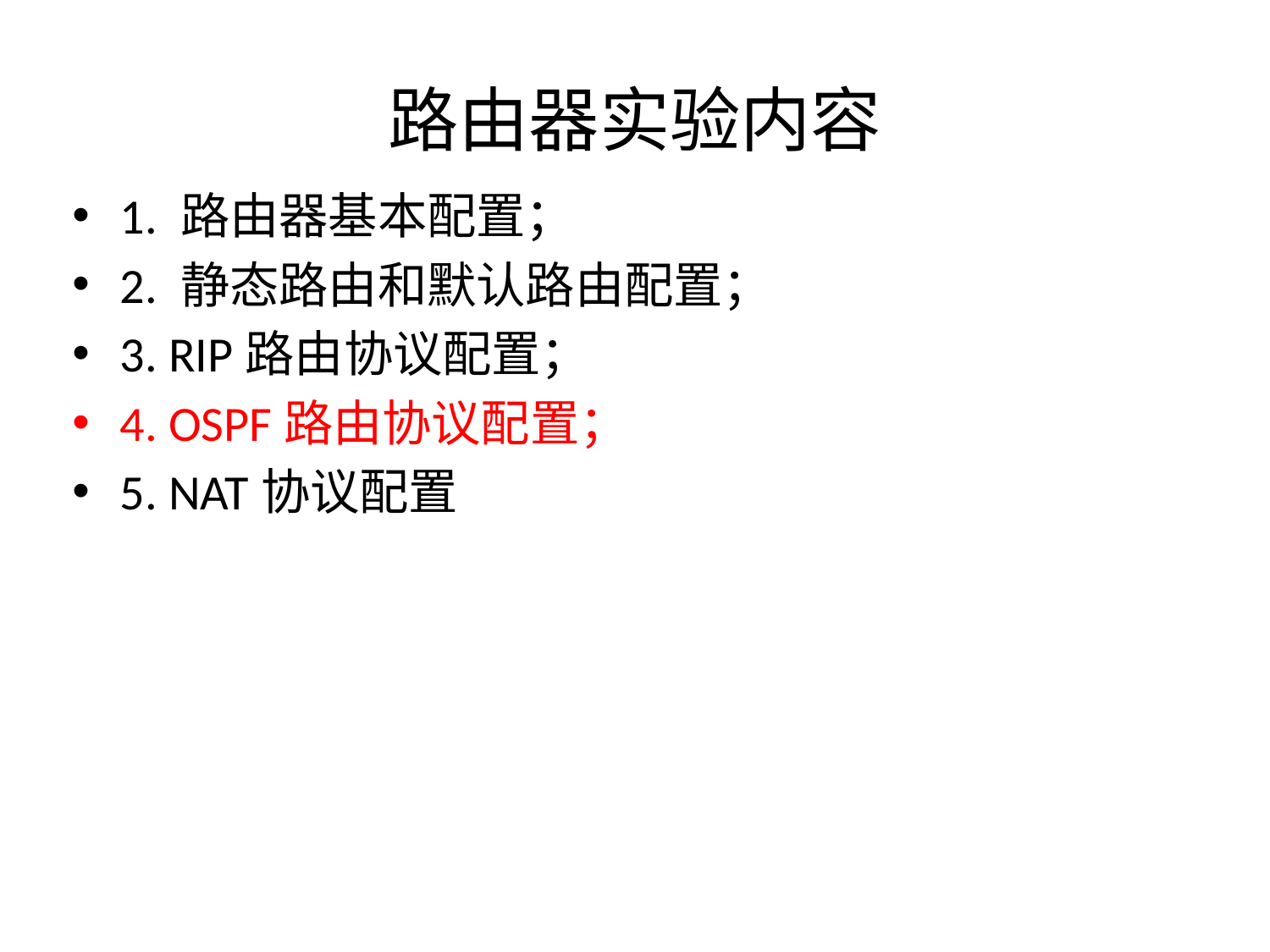

# 路由器实验内容
1. 路由器基本配置；
2. 静态路由和默认路由配置；
3. RIP路由协议配置；
4. OSPF路由协议配置；
5. NAT协议配置